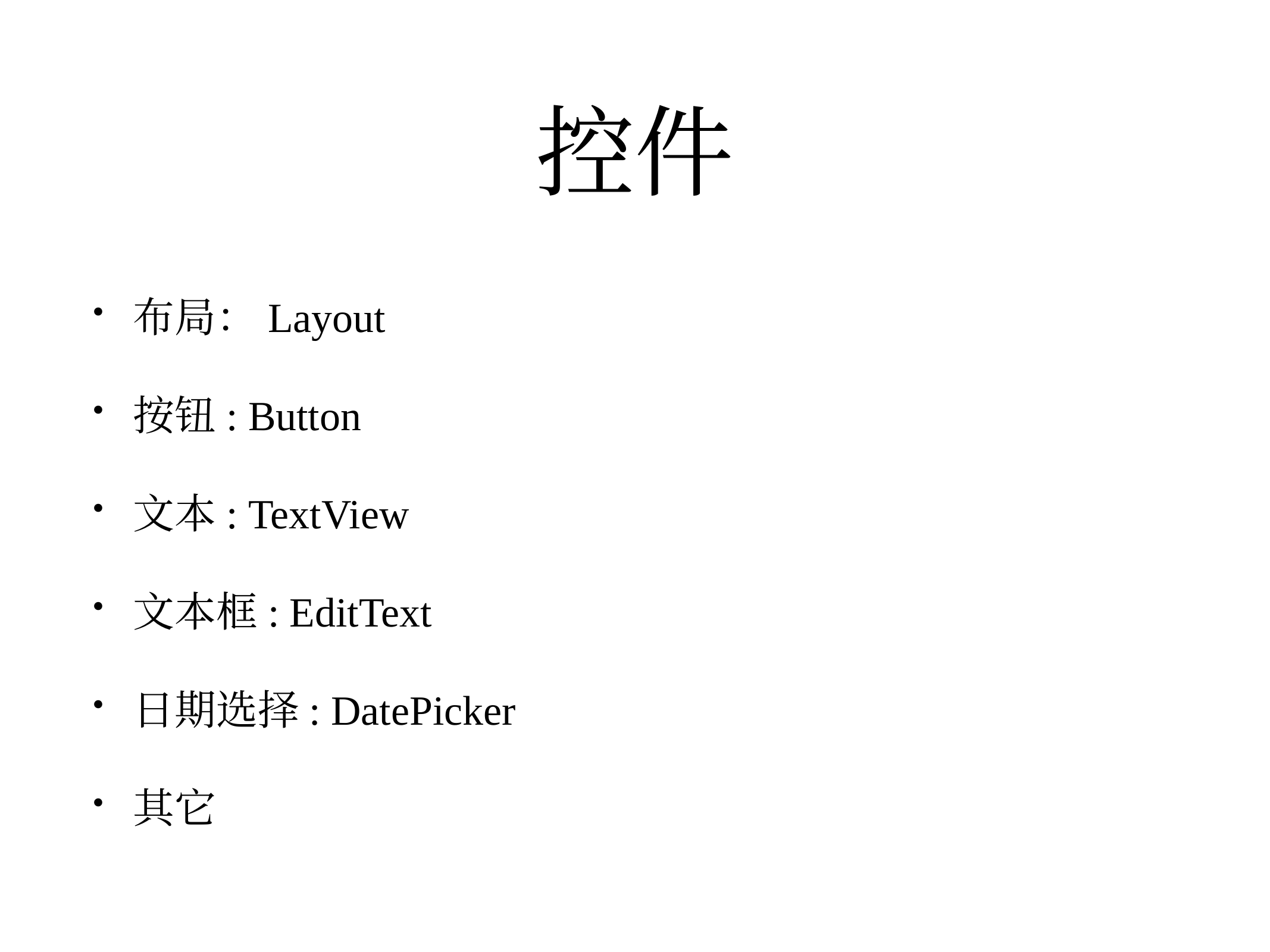

# 控件
布局：Layout
按钮: Button
文本: TextView
文本框: EditText
日期选择: DatePicker
其它